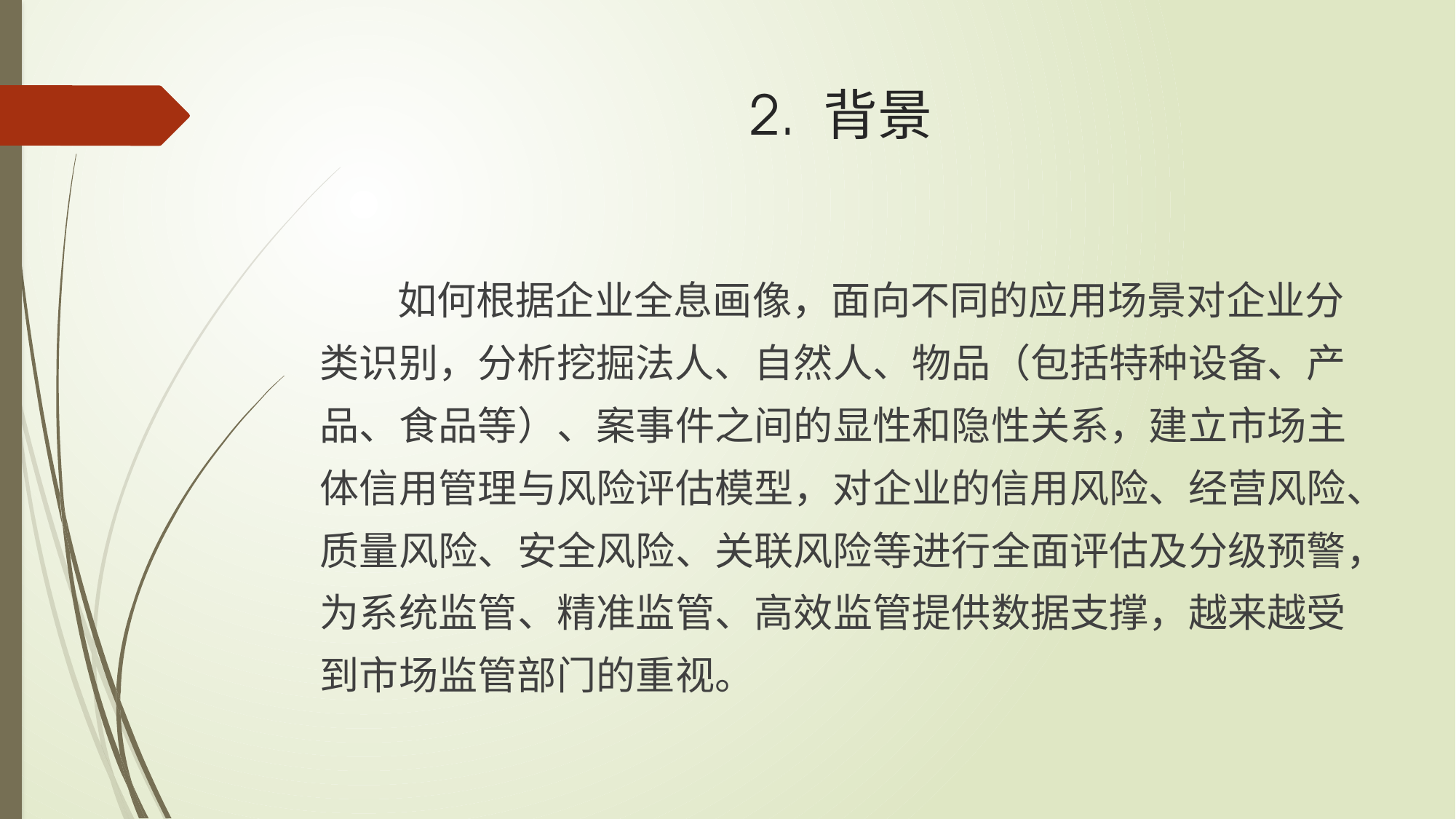

# 2. 背景
如何根据企业全息画像，面向不同的应用场景对企业分类识别，分析挖掘法人、自然人、物品（包括特种设备、产品、食品等）、案事件之间的显性和隐性关系，建立市场主体信用管理与风险评估模型，对企业的信用风险、经营风险、质量风险、安全风险、关联风险等进行全面评估及分级预警，为系统监管、精准监管、高效监管提供数据支撑，越来越受到市场监管部门的重视。